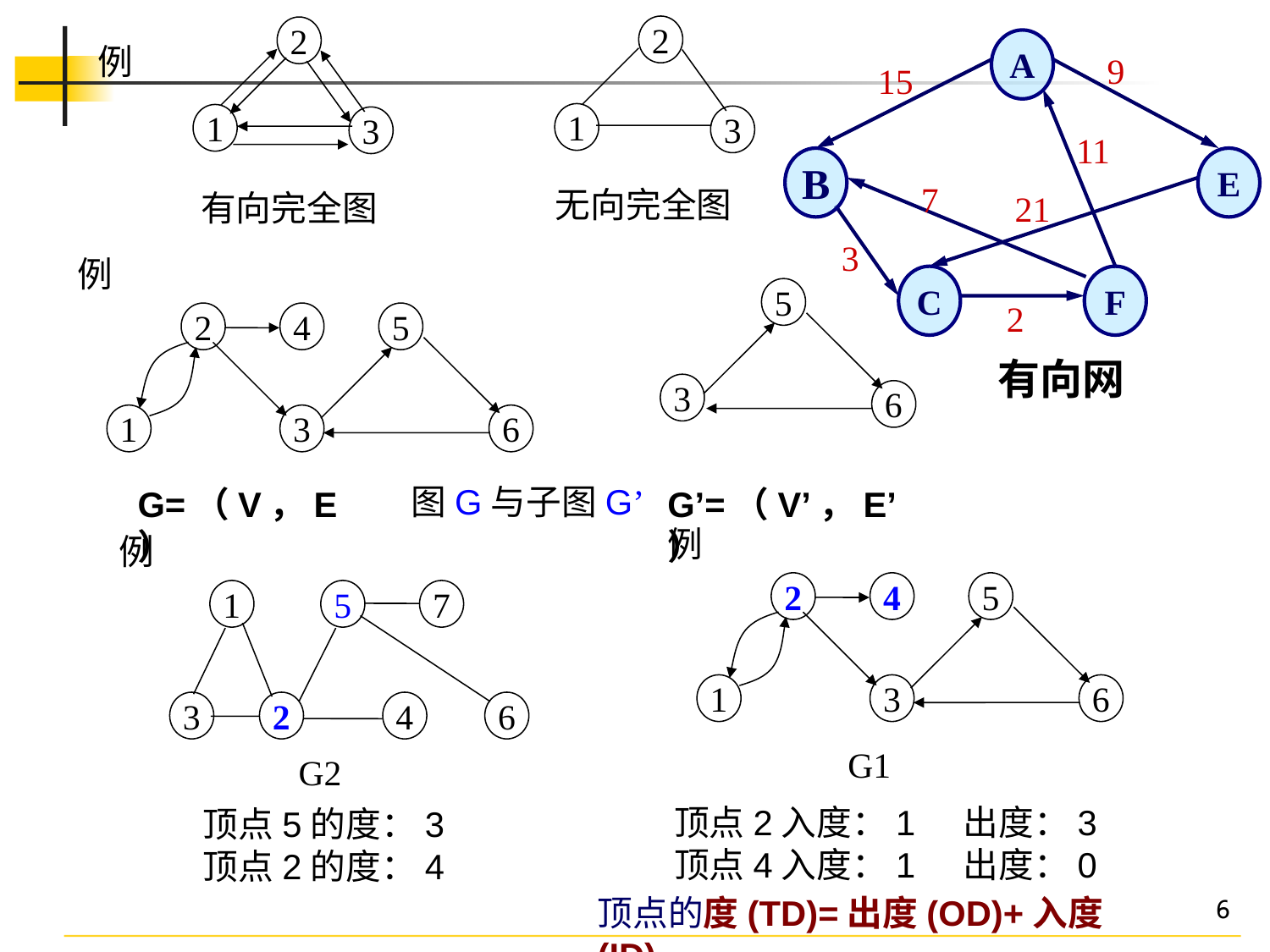

2

1
3

2

1
3

例
无向完全图
有向完全图
A
9
15

11
B
E
7

21

3
C
F
2

例
2
4
5

1
3
6

5

3
6

图G与子图G’
G=（V，E）
G’=（V’，E’）
有向网
例
2
4
5

1
3
6

G1
顶点2入度：1    出度：3
顶点4入度：1    出度：0
例
1
5
7

3
2
4
6

G2
顶点5的度：3
顶点2的度：4
6
顶点的度(TD)=出度(OD)+入度(ID)